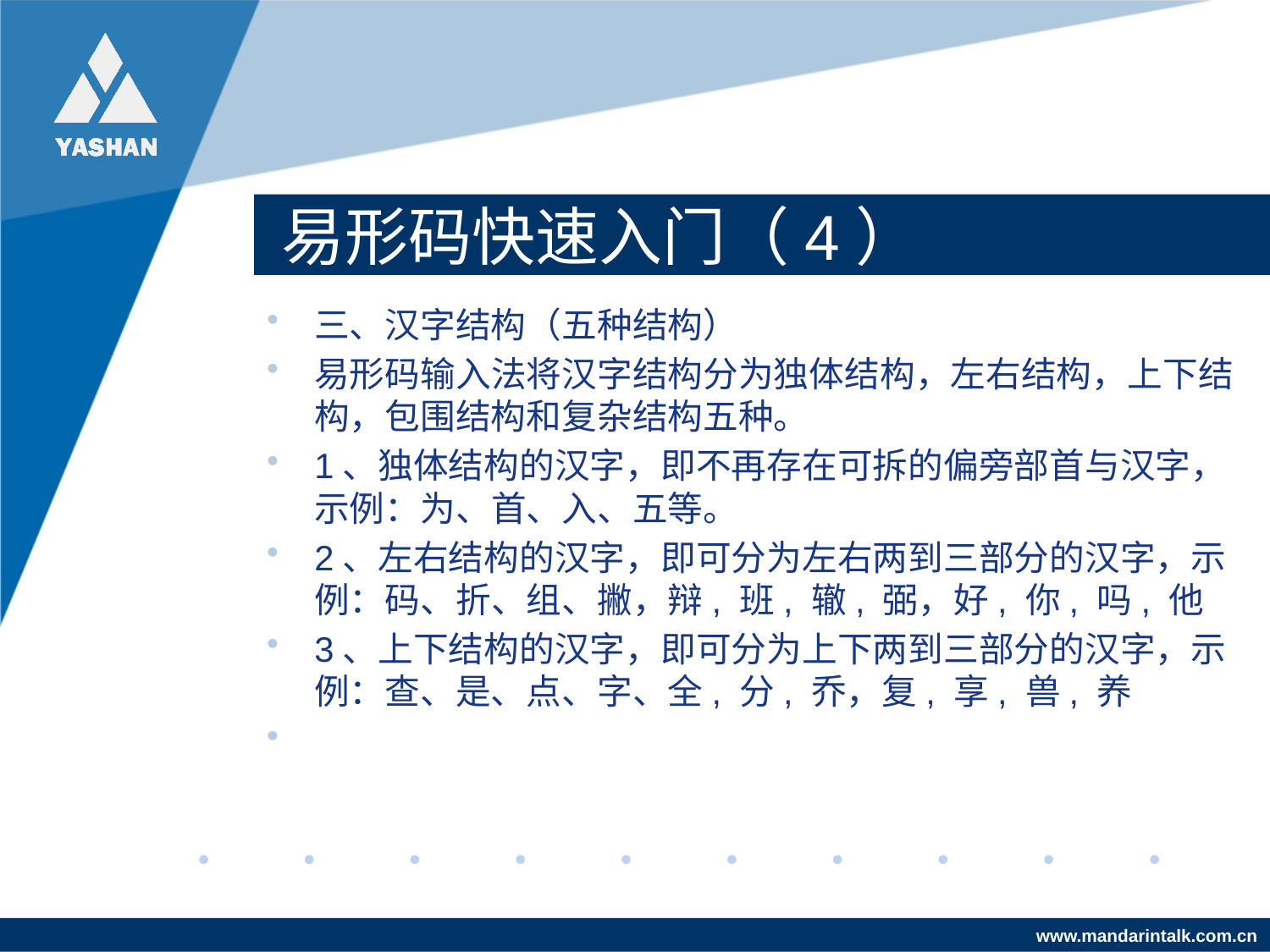

# 易形码快速入门（4）
三、汉字结构（五种结构）
易形码输入法将汉字结构分为独体结构，左右结构，上下结构，包围结构和复杂结构五种。
1、独体结构的汉字，即不再存在可拆的偏旁部首与汉字，示例：为、首、入、五等。
2、左右结构的汉字，即可分为左右两到三部分的汉字，示例：码、折、组、撇，辩, 班, 辙, 弼，好, 你, 吗, 他
3、上下结构的汉字，即可分为上下两到三部分的汉字，示例：查、是、点、字、全, 分, 乔，复, 享, 兽, 养